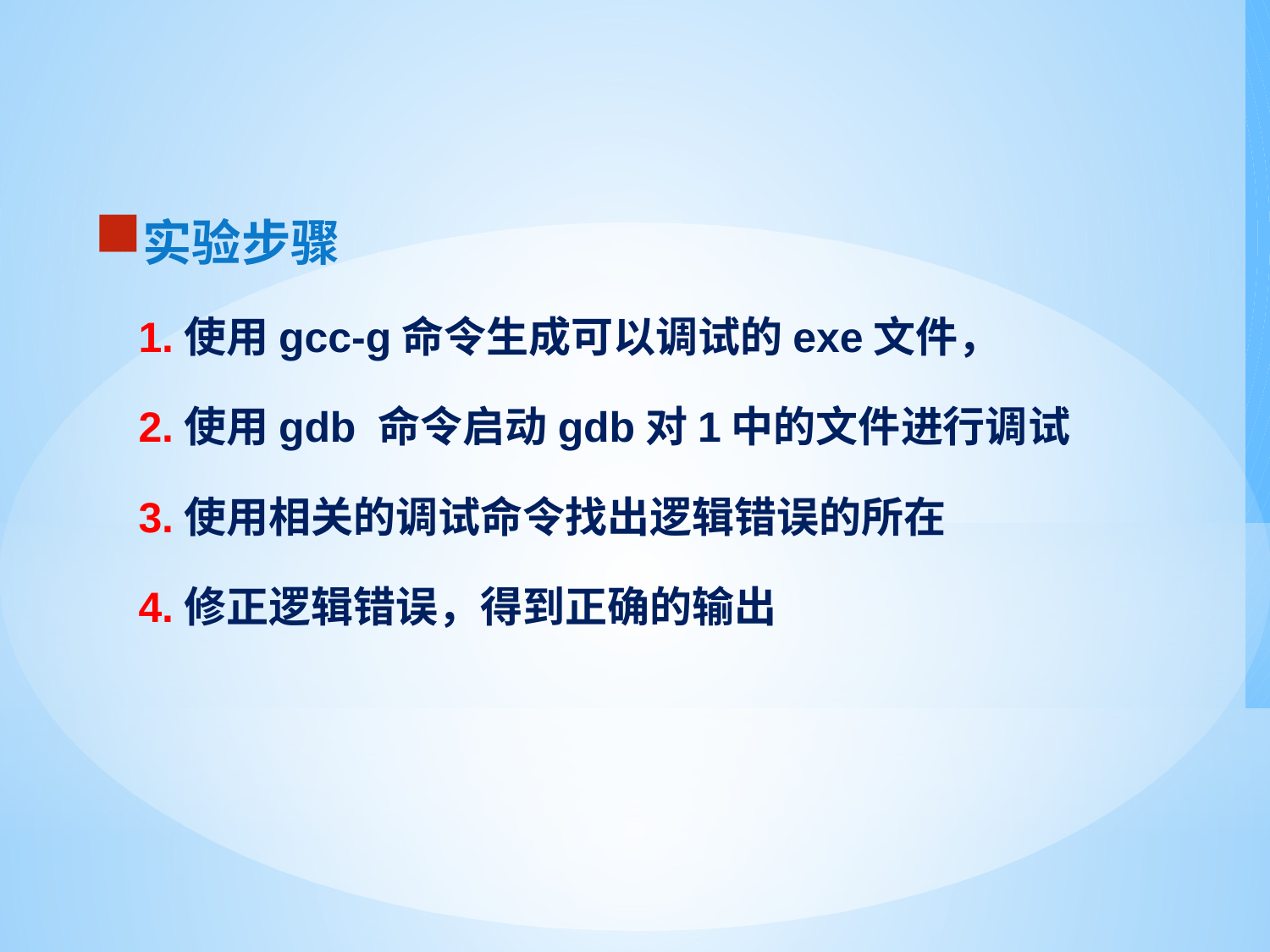

#
实验步骤
1.使用gcc-g命令生成可以调试的exe文件，
2.使用gdb 命令启动gdb对1中的文件进行调试
3.使用相关的调试命令找出逻辑错误的所在
4.修正逻辑错误，得到正确的输出